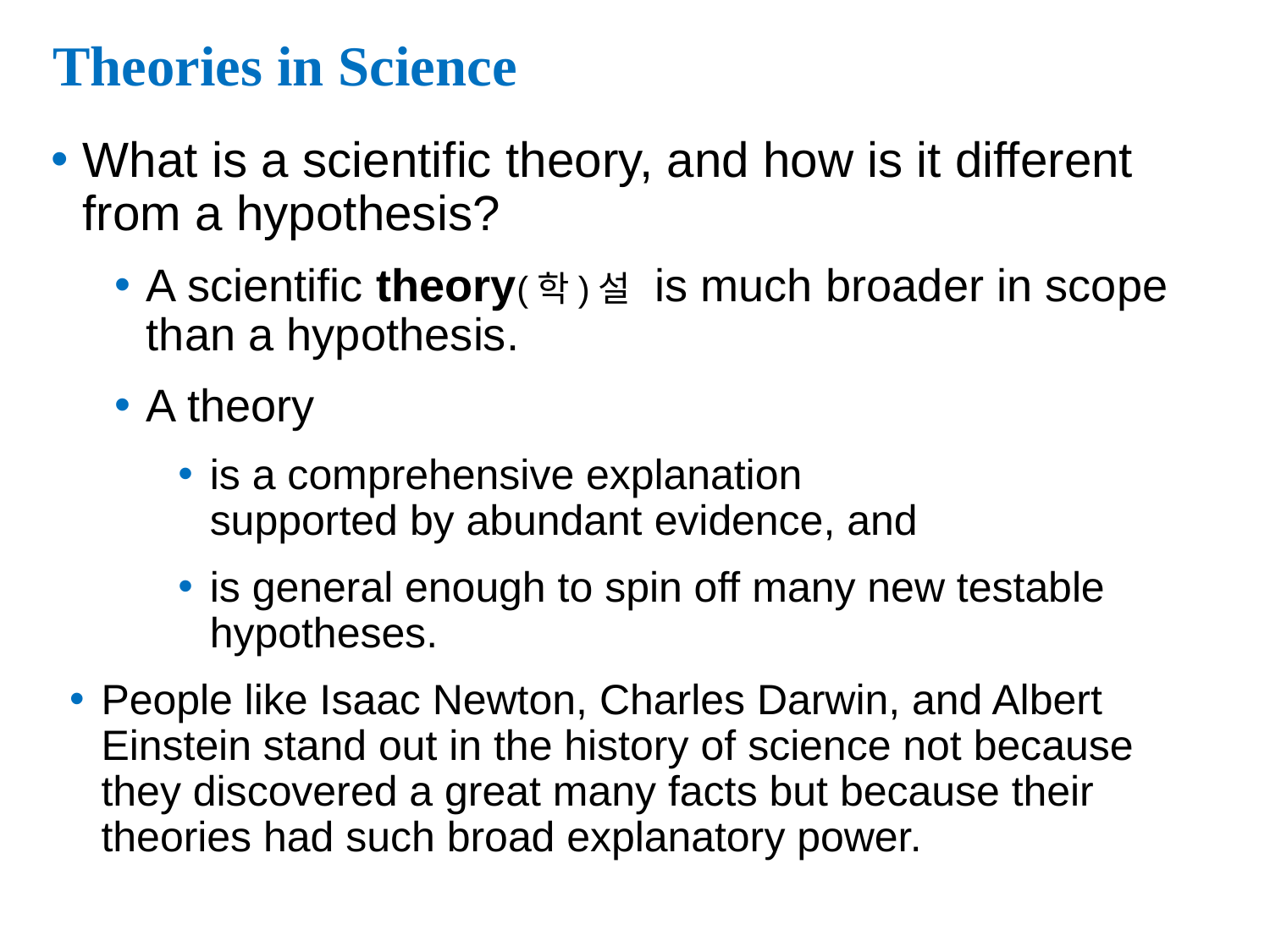

# Theories in Science
What is a scientific theory, and how is it different from a hypothesis?
A scientific theory(학)설 is much broader in scope than a hypothesis.
A theory
is a comprehensive explanation
supported by abundant evidence, and
is general enough to spin off many new testable hypotheses.
People like Isaac Newton, Charles Darwin, and Albert Einstein stand out in the history of science not because they discovered a great many facts but because their theories had such broad explanatory power.